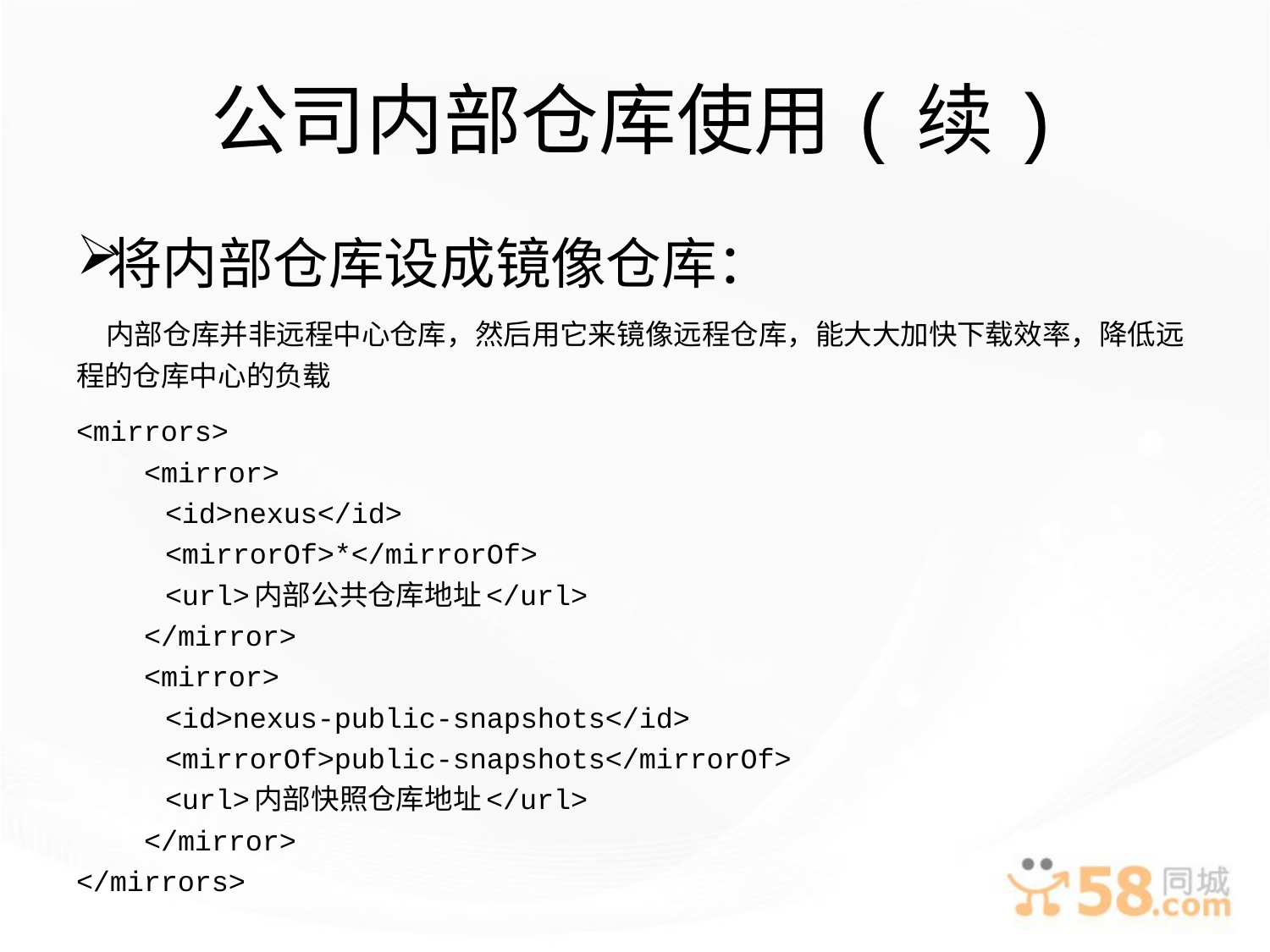

# 公司内部仓库使用(续)
将内部仓库设成镜像仓库：
    内部仓库并非远程中心仓库，然后用它来镜像远程仓库，能大大加快下载效率，降低远程的仓库中心的负载
<mirrors>
    <mirror>
    	<id>nexus</id>
    	<mirrorOf>*</mirrorOf>
    	<url>内部公共仓库地址</url>
    </mirror>
    <mirror>
    	<id>nexus-public-snapshots</id>
    	<mirrorOf>public-snapshots</mirrorOf>
    	<url>内部快照仓库地址</url>
    </mirror>
</mirrors>